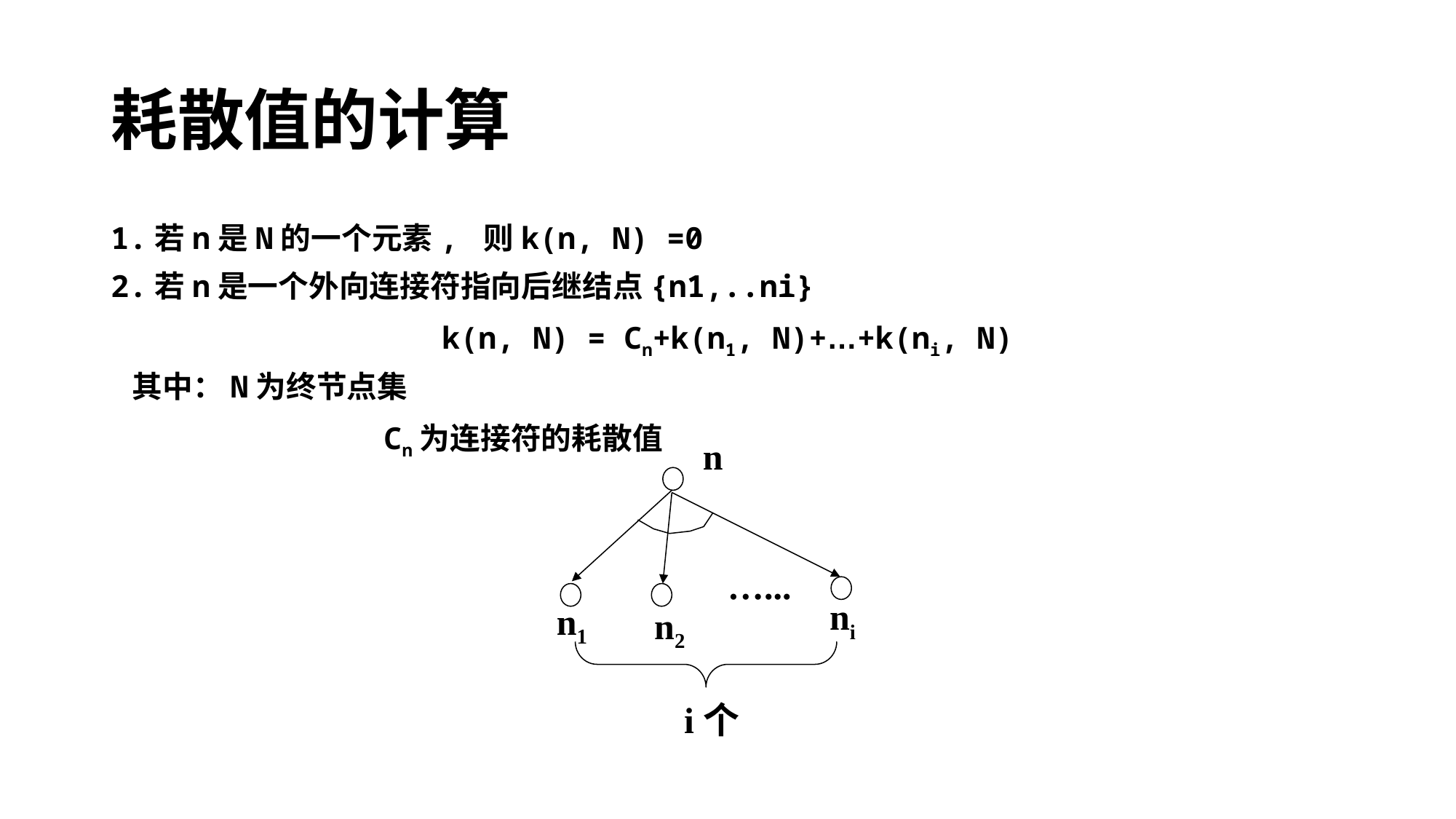

# 耗散值的计算
1.若n是N的一个元素, 则k(n, N) =0
2.若n是一个外向连接符指向后继结点{n1,..ni}
k(n, N) = Cn+k(n1, N)+…+k(ni, N)
  其中：N为终节点集
               Cn为连接符的耗散值
n

…...

i个
ni
n1
n2